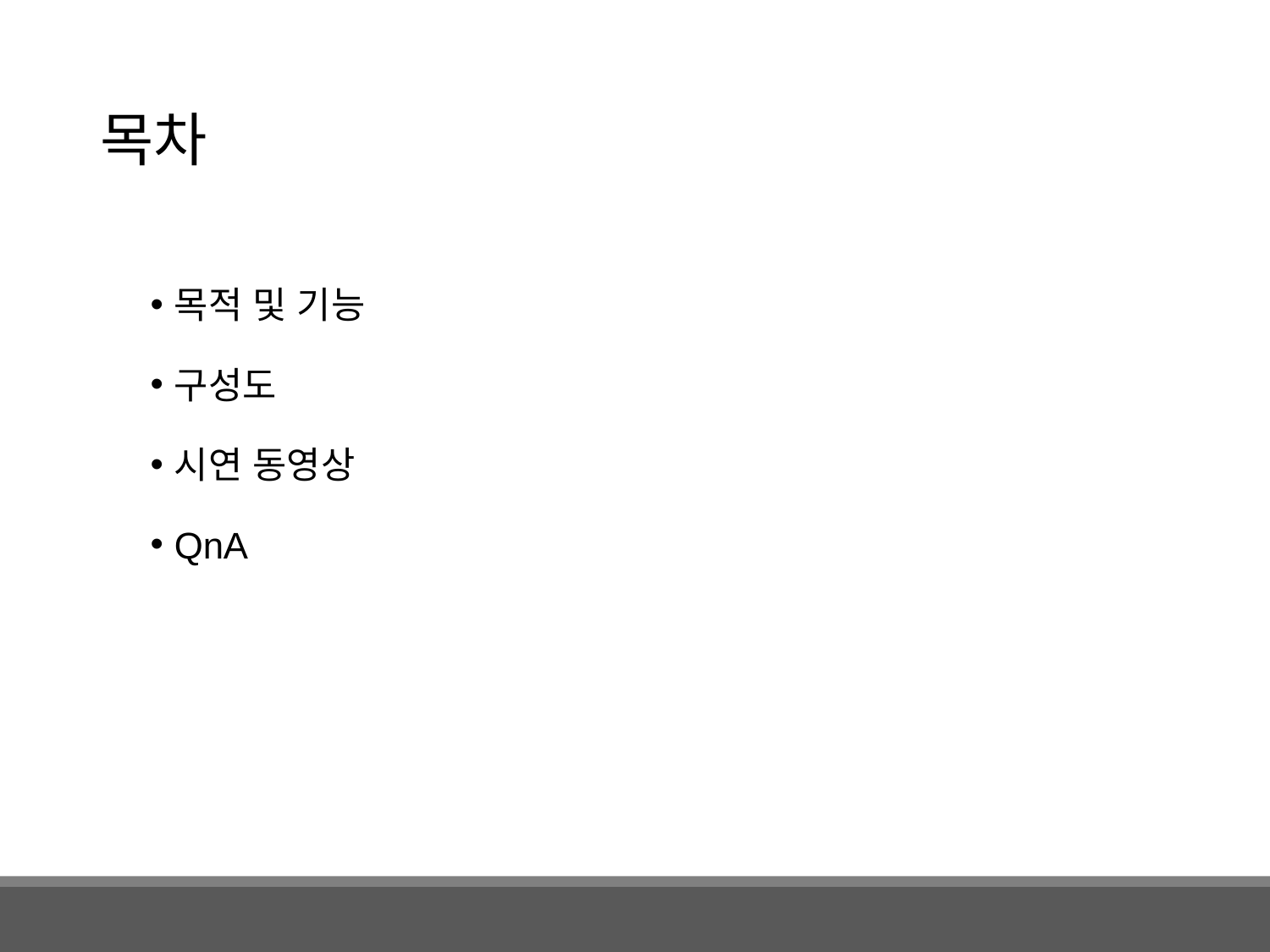

# 목차
목적 및 기능
구성도
시연 동영상
QnA